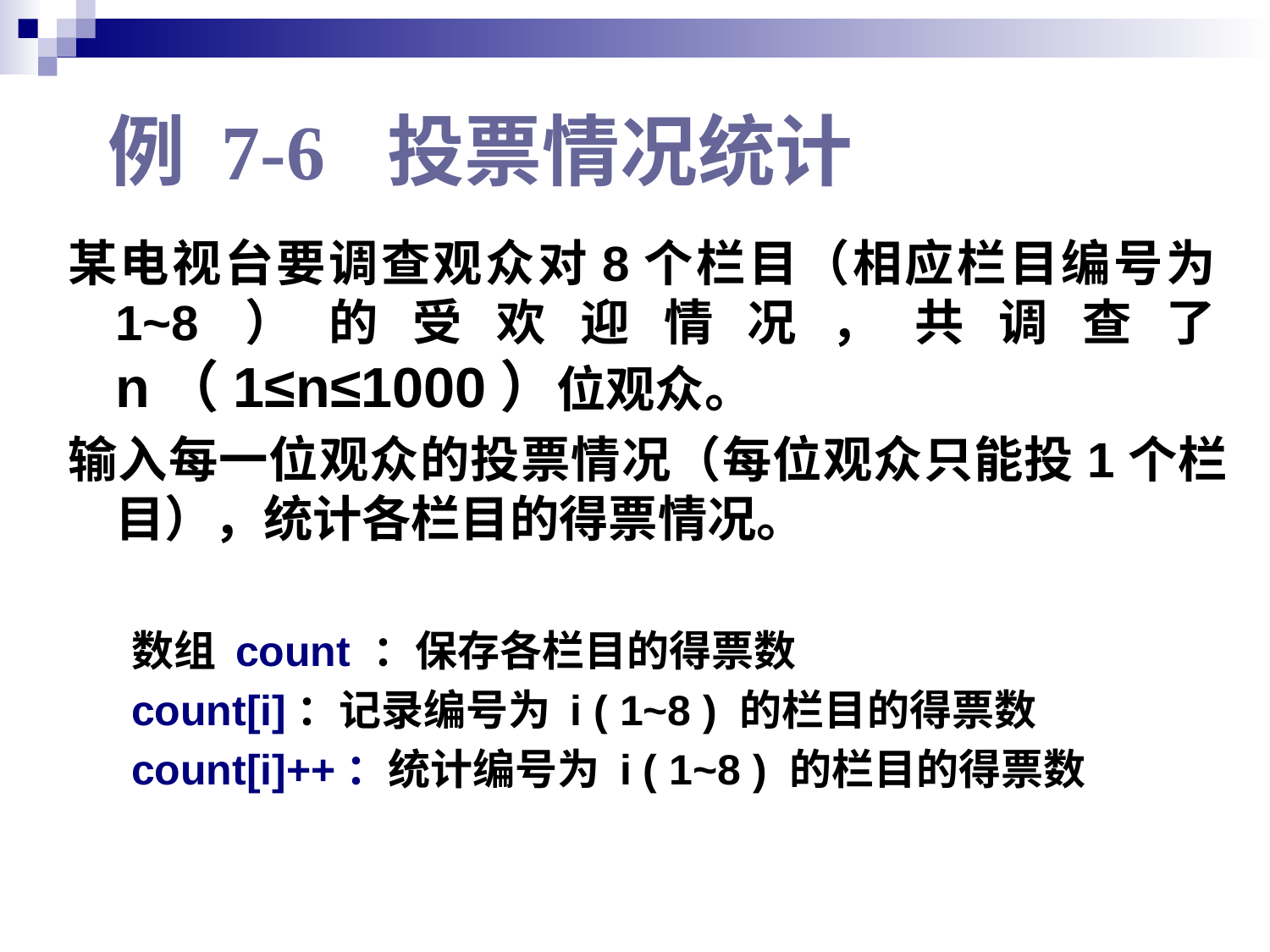

# 例 7-6  投票情况统计
某电视台要调查观众对8个栏目（相应栏目编号为1~8）的受欢迎情况，共调查了n（1≤n≤1000）位观众。
输入每一位观众的投票情况（每位观众只能投1个栏目），统计各栏目的得票情况。

数组 count ：保存各栏目的得票数
count[i]：记录编号为 i ( 1~8 ) 的栏目的得票数
count[i]++：统计编号为 i ( 1~8 ) 的栏目的得票数